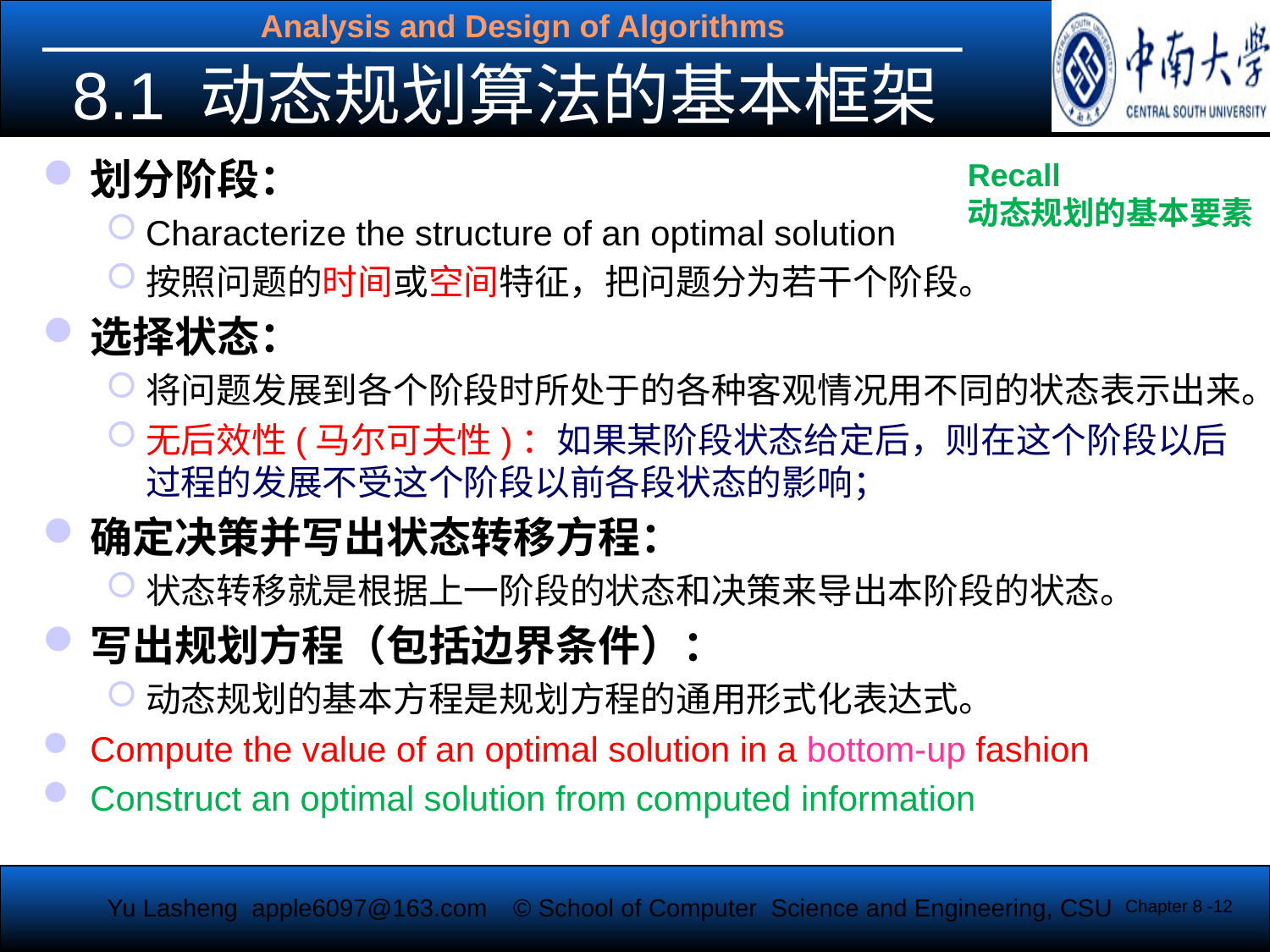

# 8.1 动态规划算法的基本框架
划分阶段：
Characterize the structure of an optimal solution
按照问题的时间或空间特征，把问题分为若干个阶段。
选择状态：
将问题发展到各个阶段时所处于的各种客观情况用不同的状态表示出来。
无后效性(马尔可夫性)：如果某阶段状态给定后，则在这个阶段以后过程的发展不受这个阶段以前各段状态的影响；
确定决策并写出状态转移方程：
状态转移就是根据上一阶段的状态和决策来导出本阶段的状态。
写出规划方程（包括边界条件）：
动态规划的基本方程是规划方程的通用形式化表达式。
Compute the value of an optimal solution in a bottom-up fashion
Construct an optimal solution from computed information

Recall
动态规划的基本要素
Chapter 8 -12